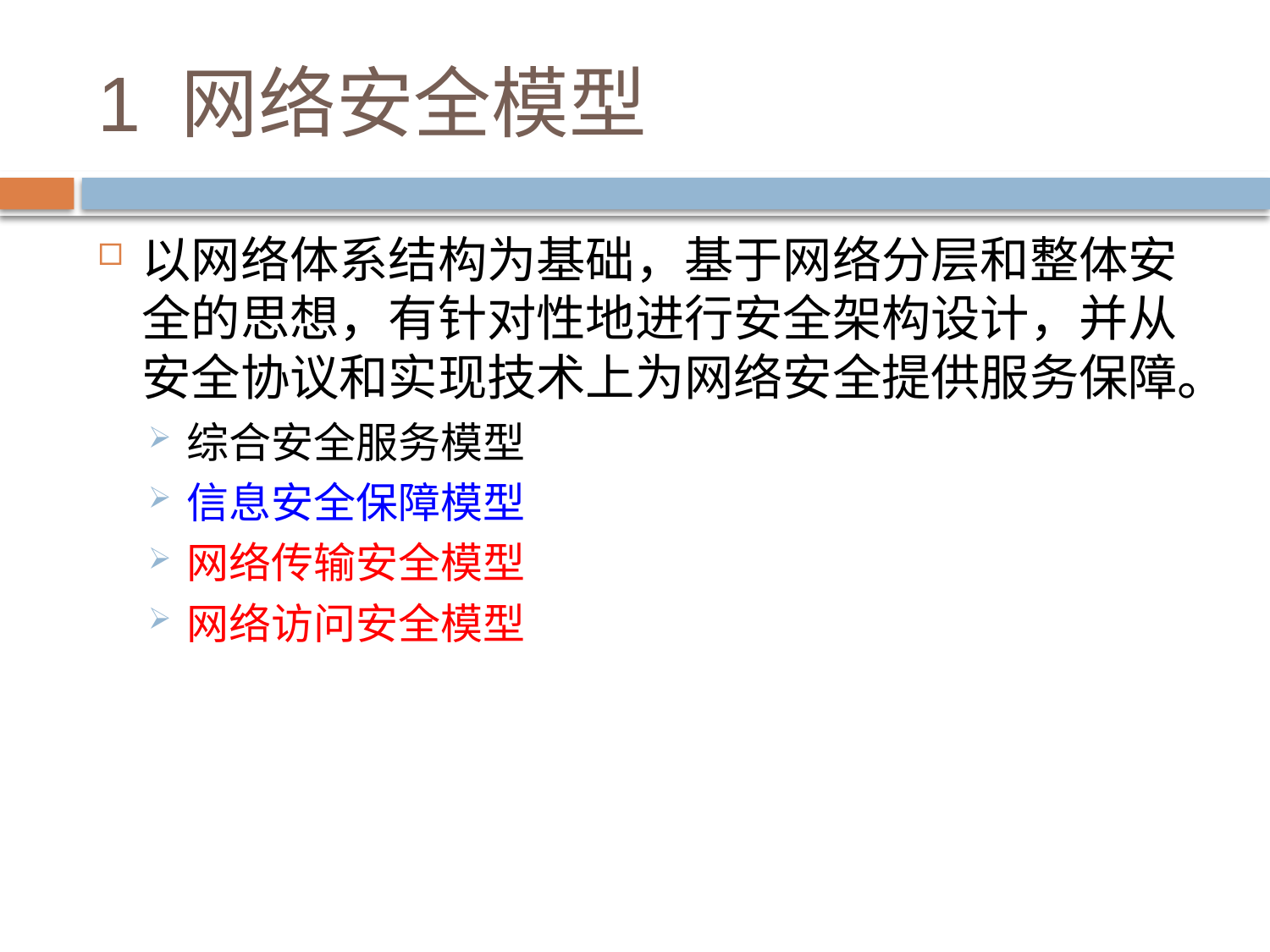

# 1 网络安全模型
以网络体系结构为基础，基于网络分层和整体安全的思想，有针对性地进行安全架构设计，并从安全协议和实现技术上为网络安全提供服务保障。
综合安全服务模型
信息安全保障模型
网络传输安全模型
网络访问安全模型